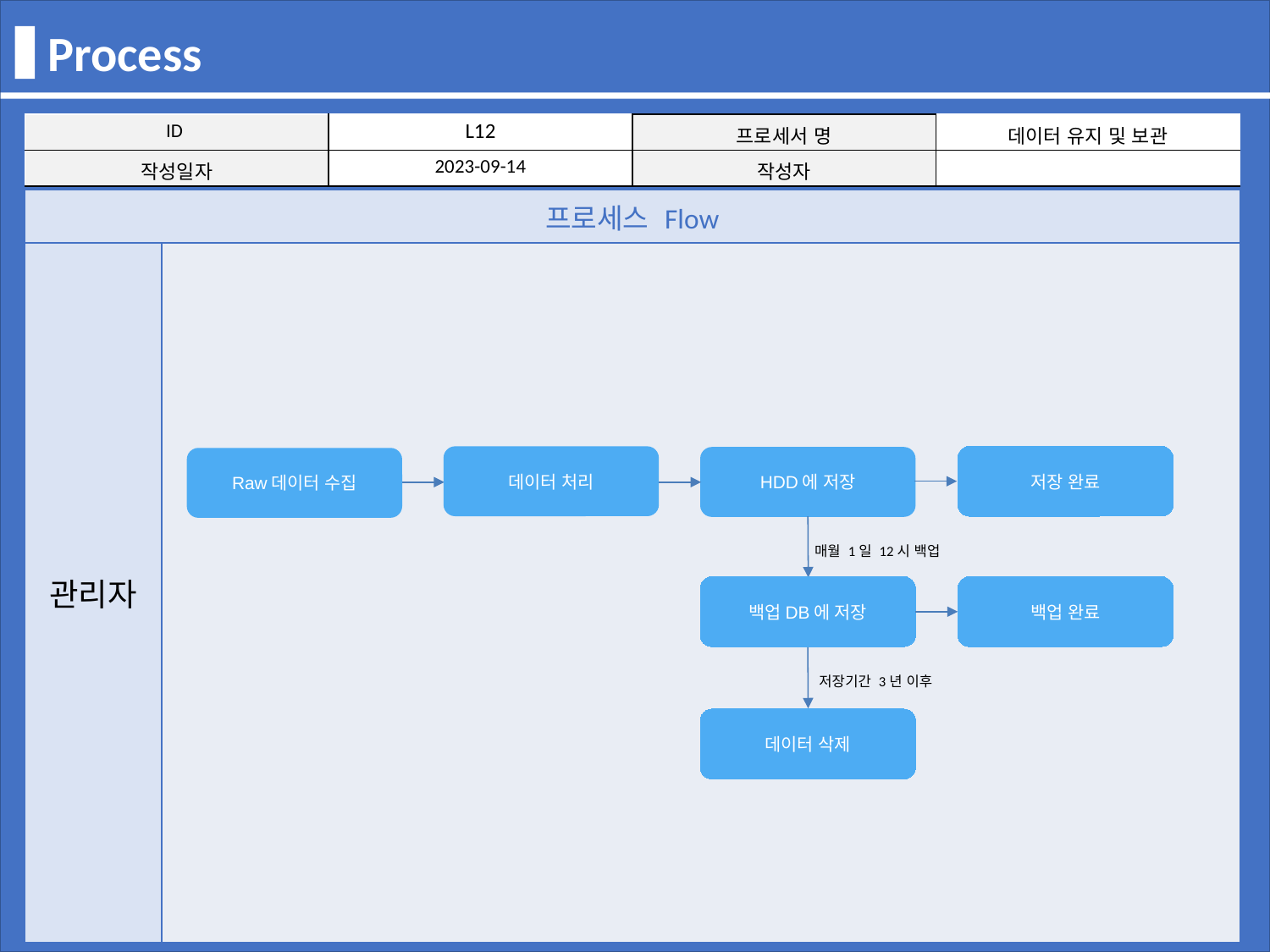

Process

| ID | L12 | 프로세서 명 | 데이터 유지 및 보관 |
| --- | --- | --- | --- |
| 작성일자 | 2023-09-14 | 작성자 |  |
| 프로세스 Flow |  |
| --- | --- |
| 관리자 |  |
데이터 처리
저장 완료
HDD에 저장
매월 1일 12시 백업
백업DB에 저장
백업 완료
저장기간 3년 이후
데이터 삭제
Raw데이터 수집